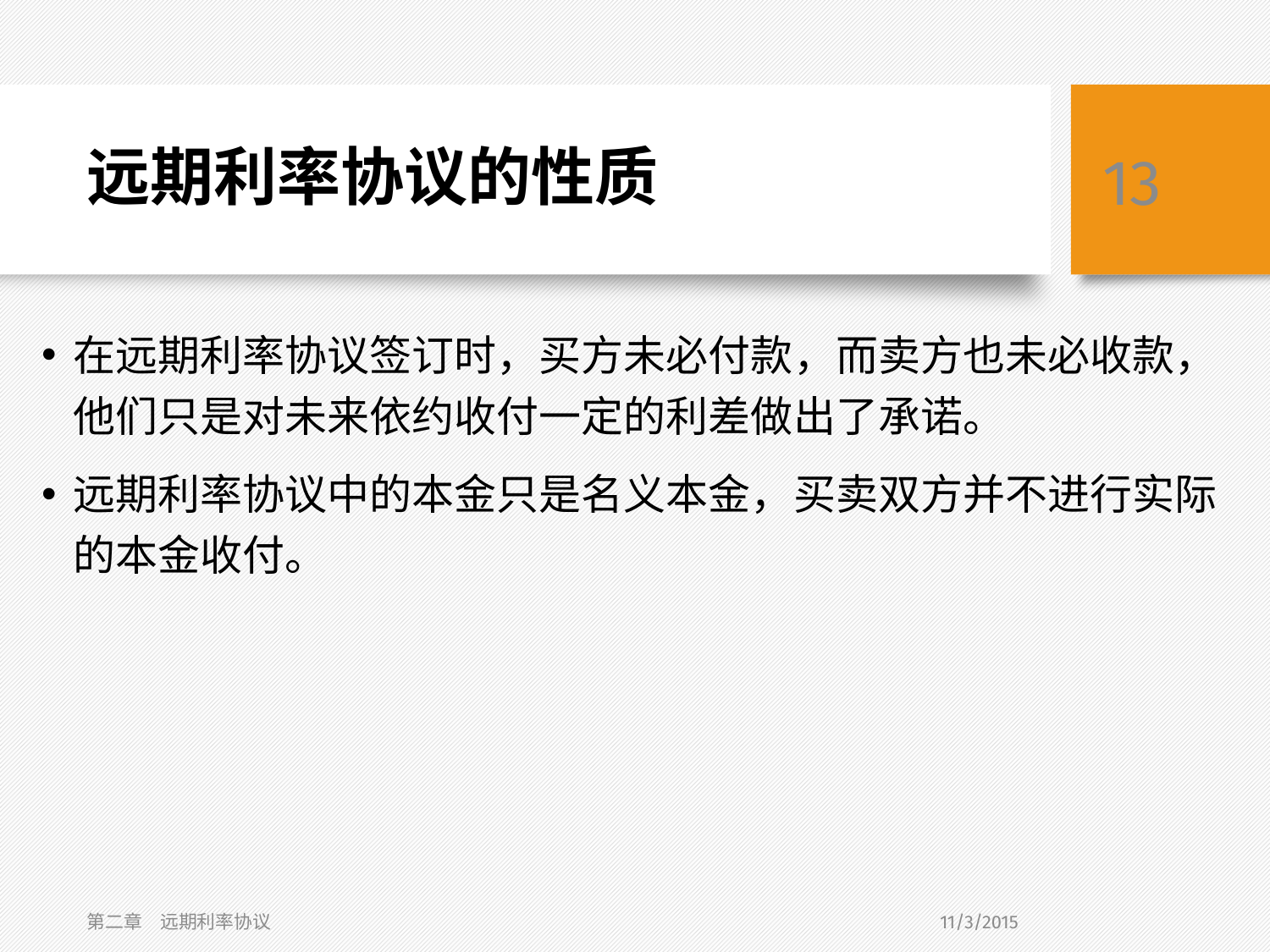

# 远期利率协议的性质
13
在远期利率协议签订时，买方未必付款，而卖方也未必收款，他们只是对未来依约收付一定的利差做出了承诺。
远期利率协议中的本金只是名义本金，买卖双方并不进行实际的本金收付。
11/3/2015
第二章　远期利率协议